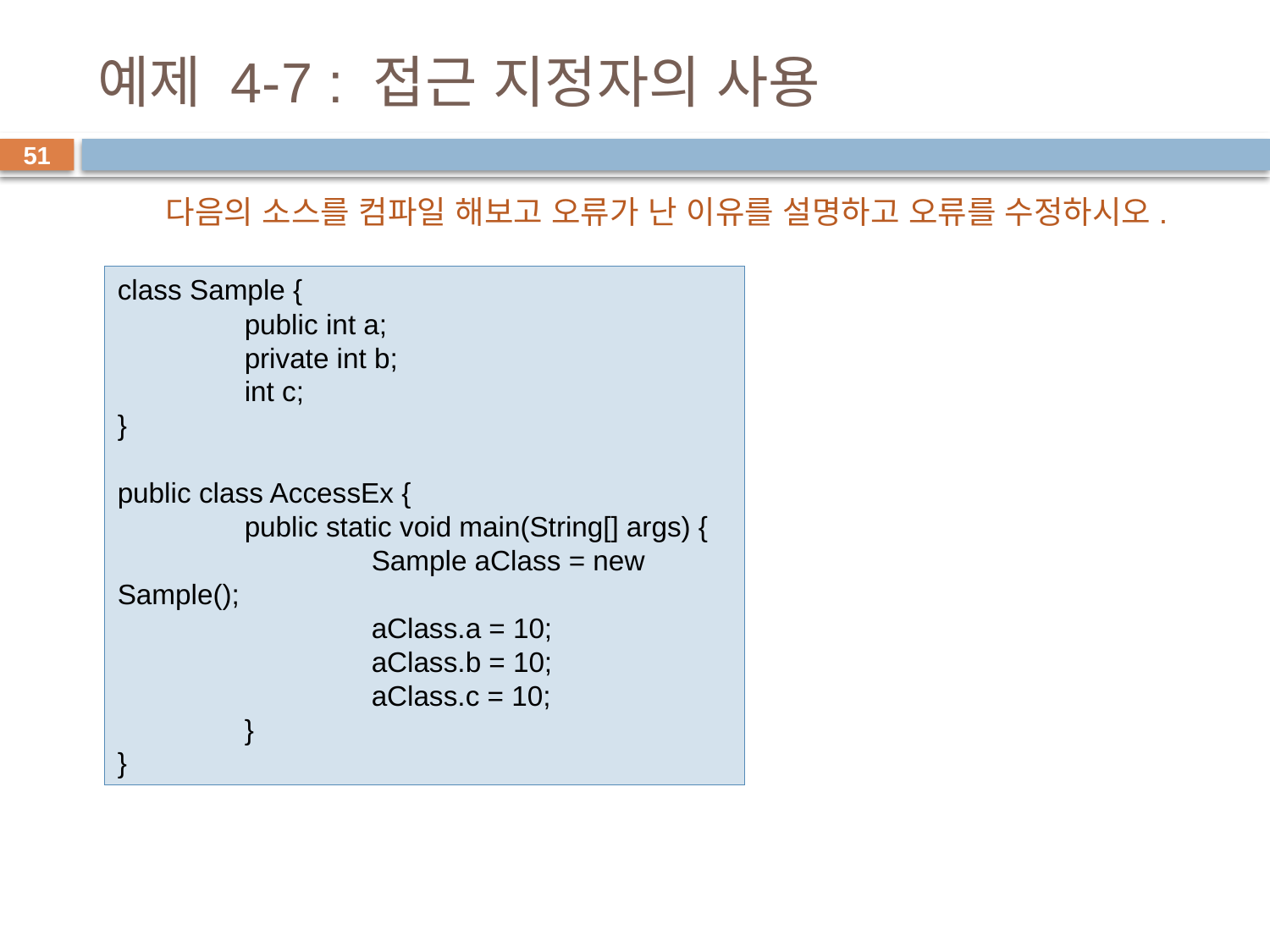

# 예제 4-7 : 접근 지정자의 사용
51
다음의 소스를 컴파일 해보고 오류가 난 이유를 설명하고 오류를 수정하시오.
class Sample {
	public int a;
	private int b;
	int c;
}

public class AccessEx {
	public static void main(String[] args) {
		Sample aClass = new Sample();
		aClass.a = 10;
		aClass.b = 10;
		aClass.c = 10;
	}
}